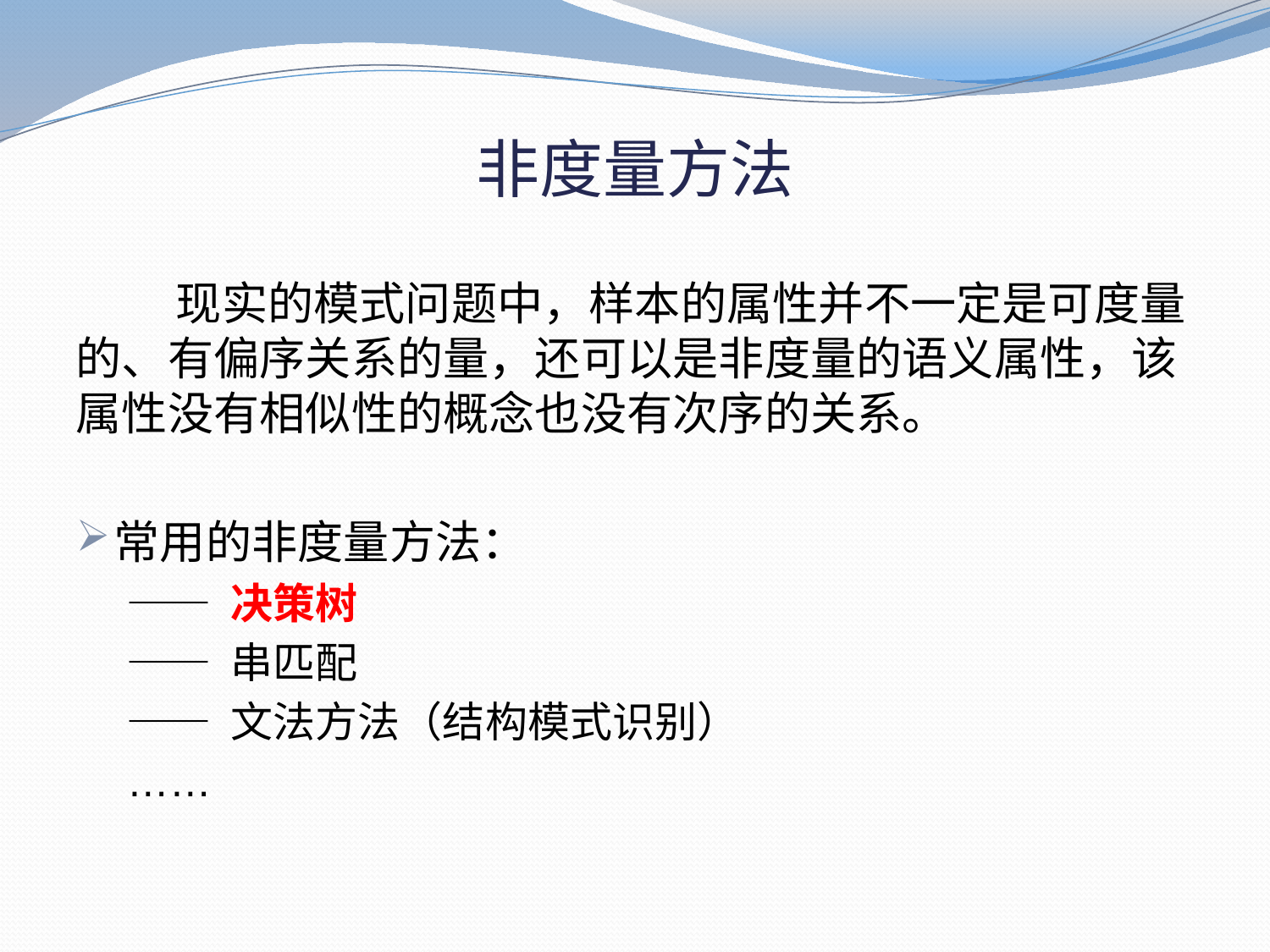

# 非度量方法
现实的模式问题中，样本的属性并不一定是可度量的、有偏序关系的量，还可以是非度量的语义属性，该属性没有相似性的概念也没有次序的关系。

常用的非度量方法：
—— 决策树
—— 串匹配
—— 文法方法（结构模式识别）
……